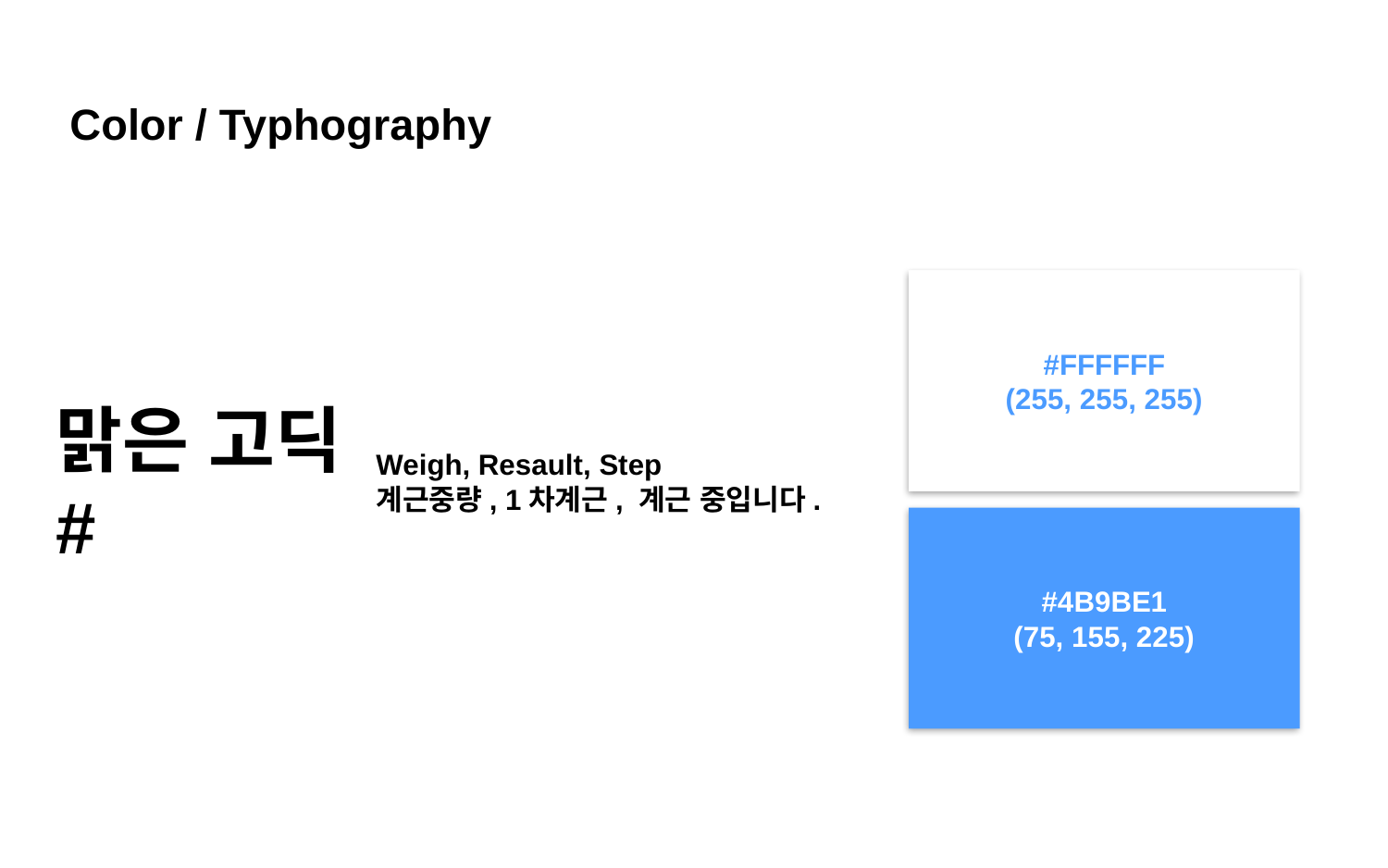

Color / Typhography
#FFFFFF
(255, 255, 255)
맑은 고딕
#
Weigh, Resault, Step
계근중량, 1차계근, 계근 중입니다.
#4B9BE1
(75, 155, 225)